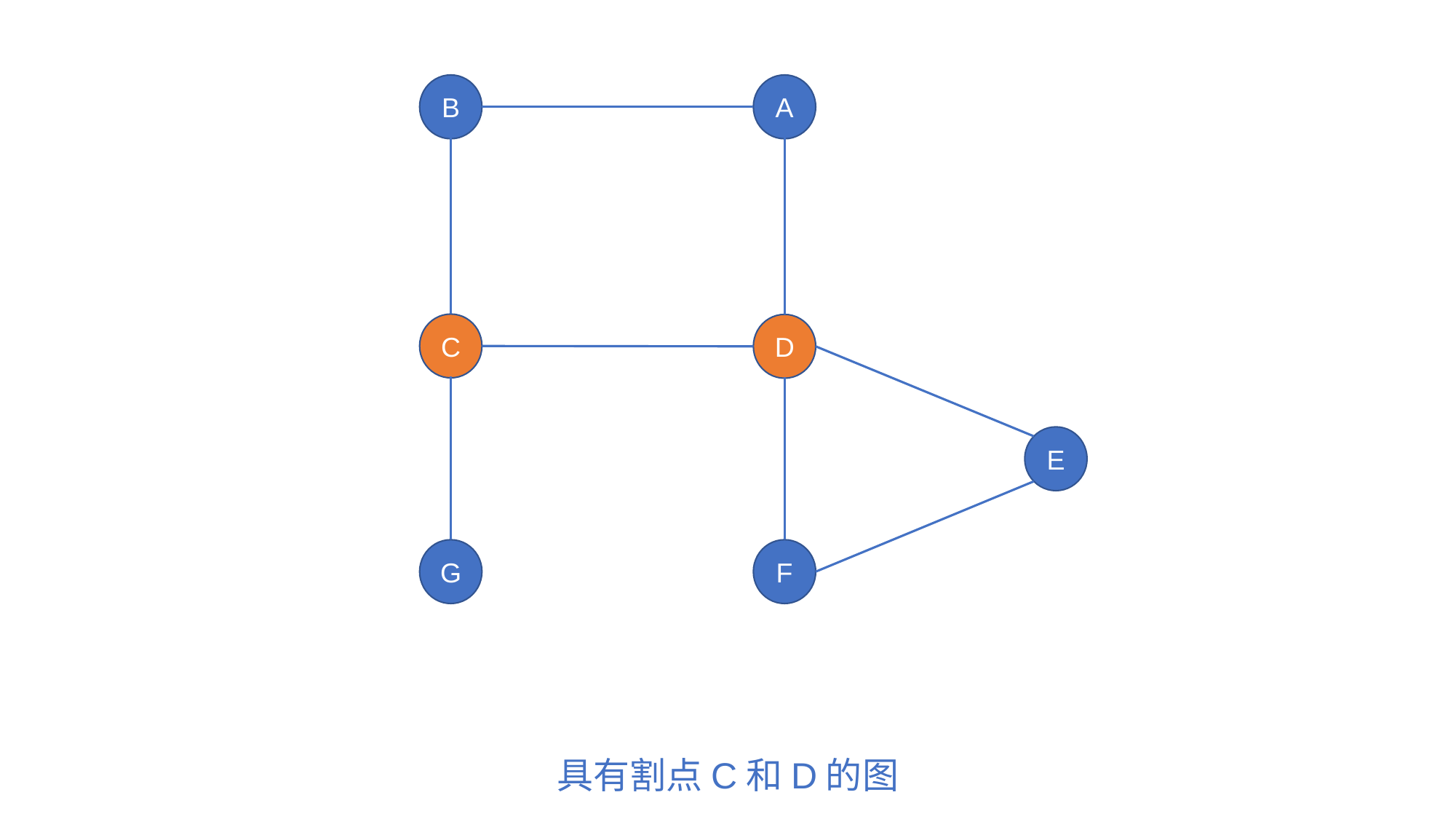

B
A
C
D
E
G
F
具有割点C和D的图